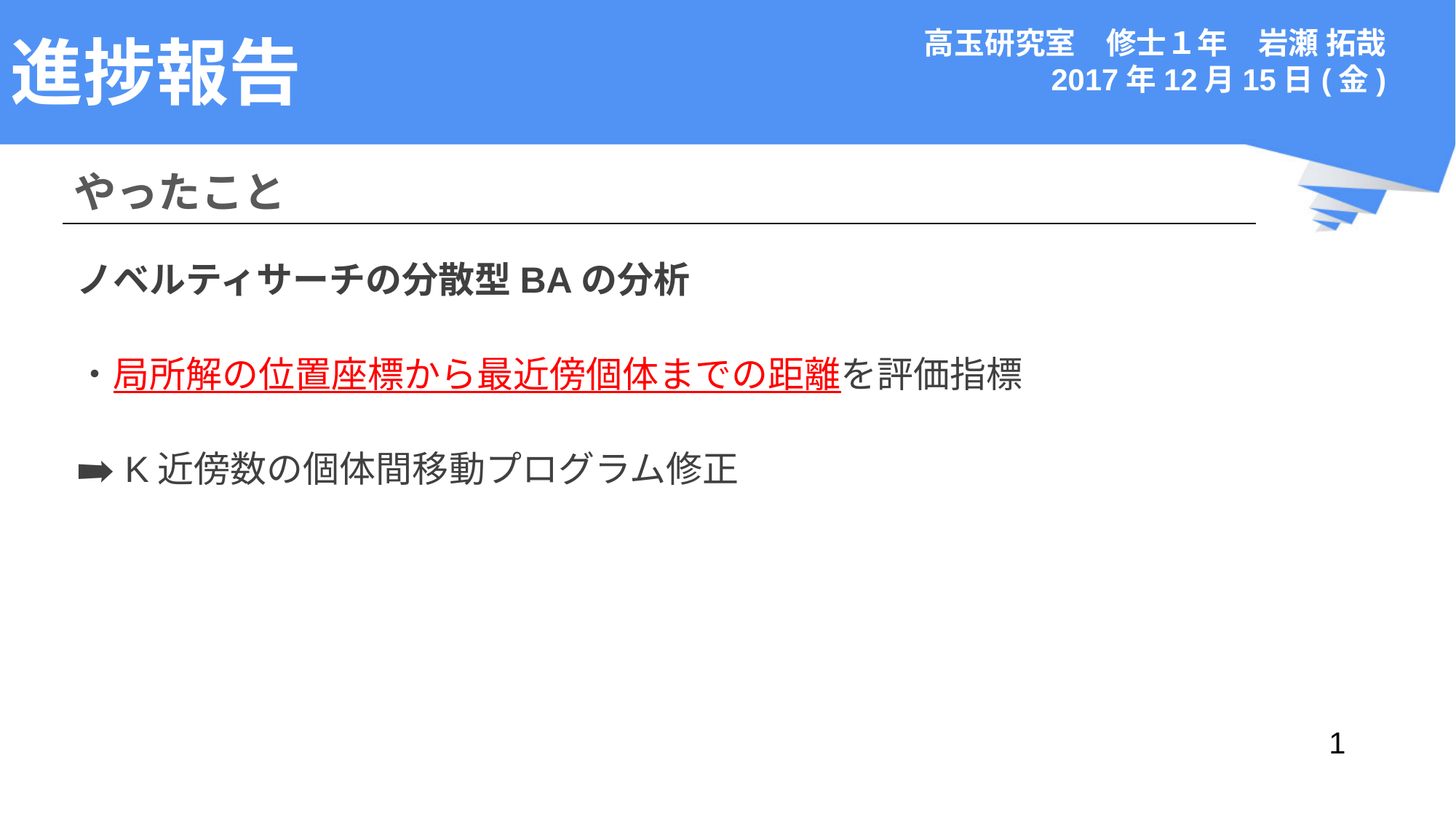

# 進捗報告
高玉研究室　修士１年　岩瀬 拓哉
2017年12月15日(金)
やったこと
ノベルティサーチの分散型BAの分析
・局所解の位置座標から最近傍個体までの距離を評価指標
➡ K近傍数の個体間移動プログラム修正
1